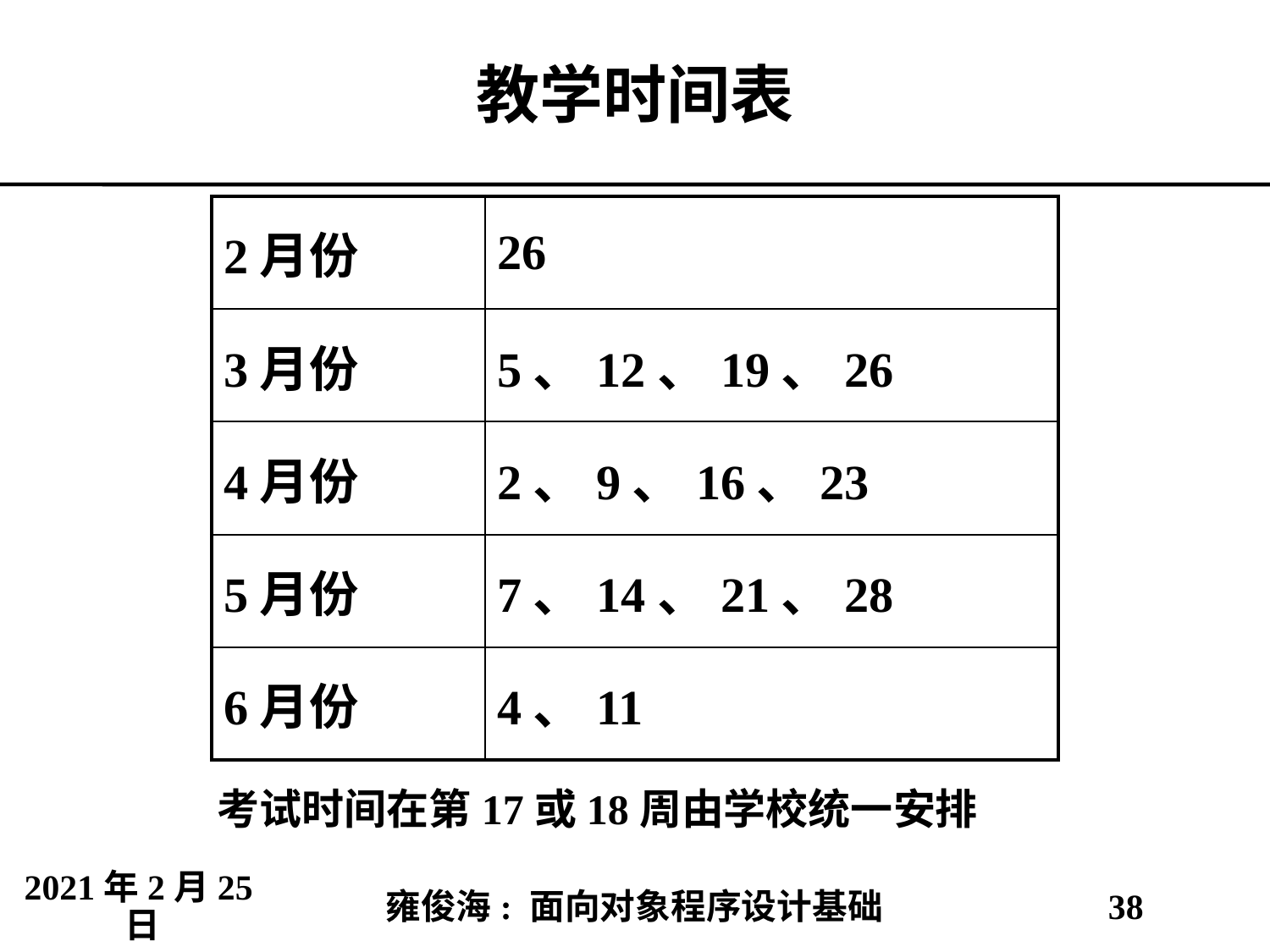

# 教学时间表

| 2月份 | 26 |
| --- | --- |
| 3月份 | 5、12、19、26 |
| 4月份 | 2、9、16、23 |
| 5月份 | 7、14、21、28 |
| 6月份 | 4、11 |
考试时间在第17或18周由学校统一安排
2021年2月25日
雍俊海: 面向对象程序设计基础
38